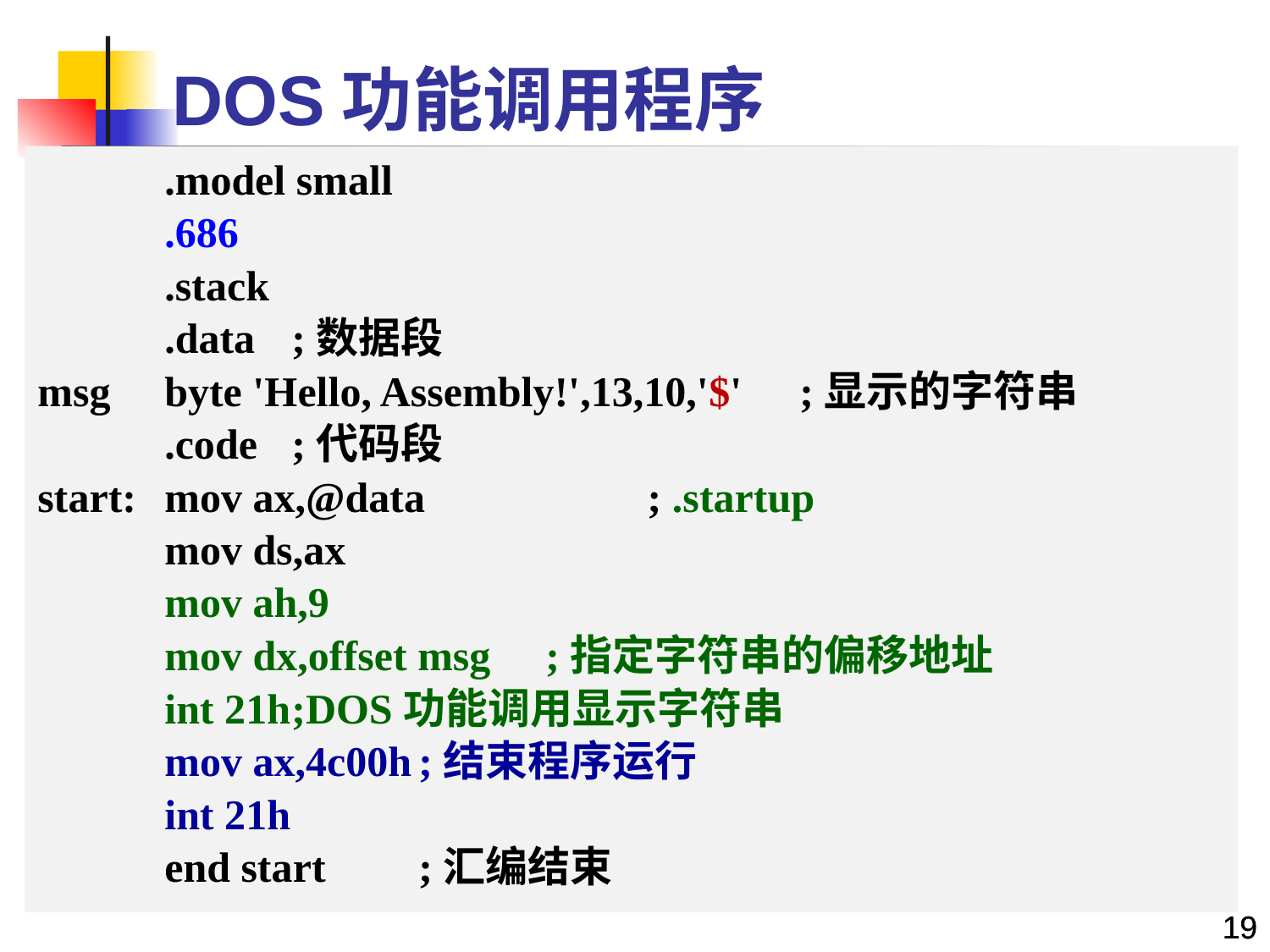

# DOS功能调用程序
	.model small
	.686
	.stack
	.data	;数据段
msg	byte 'Hello, Assembly!',13,10,'$'	;显示的字符串
	.code	;代码段
start:	mov ax,@data                     ; .startup
	mov ds,ax
	mov ah,9
	mov dx,offset msg	;指定字符串的偏移地址
	int 21h	;DOS功能调用显示字符串
	mov ax,4c00h	;结束程序运行
	int 21h
	end start	;汇编结束